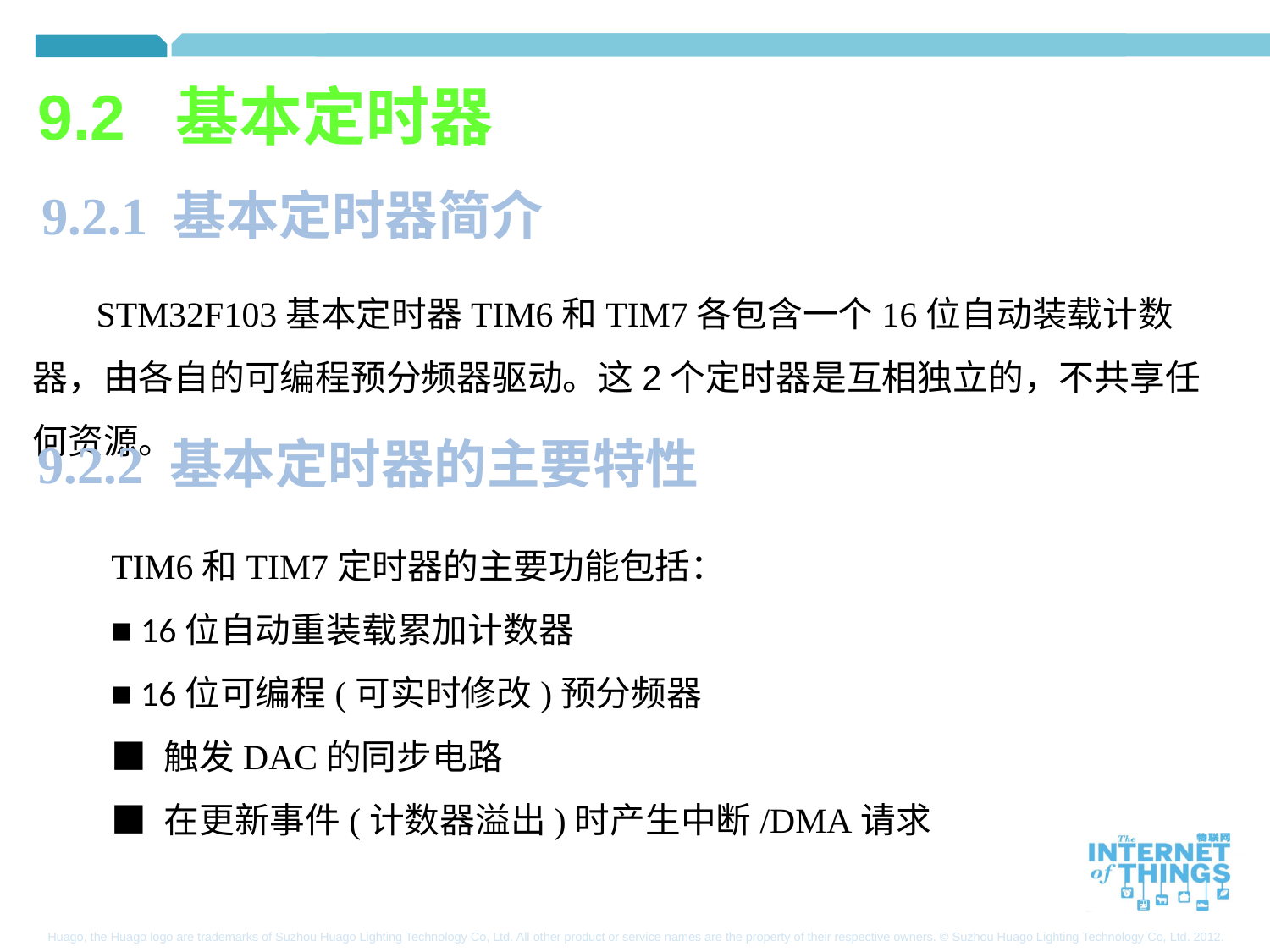

9.2  基本定时器
9.2.1 基本定时器简介
STM32F103基本定时器TIM6和TIM7各包含一个16位自动装载计数器，由各自的可编程预分频器驱动。这2个定时器是互相独立的，不共享任何资源。
9.2.2 基本定时器的主要特性
TIM6和TIM7定时器的主要功能包括：
■ 16位自动重装载累加计数器
■ 16位可编程(可实时修改)预分频器
■ 触发DAC的同步电路
■ 在更新事件(计数器溢出)时产生中断/DMA请求